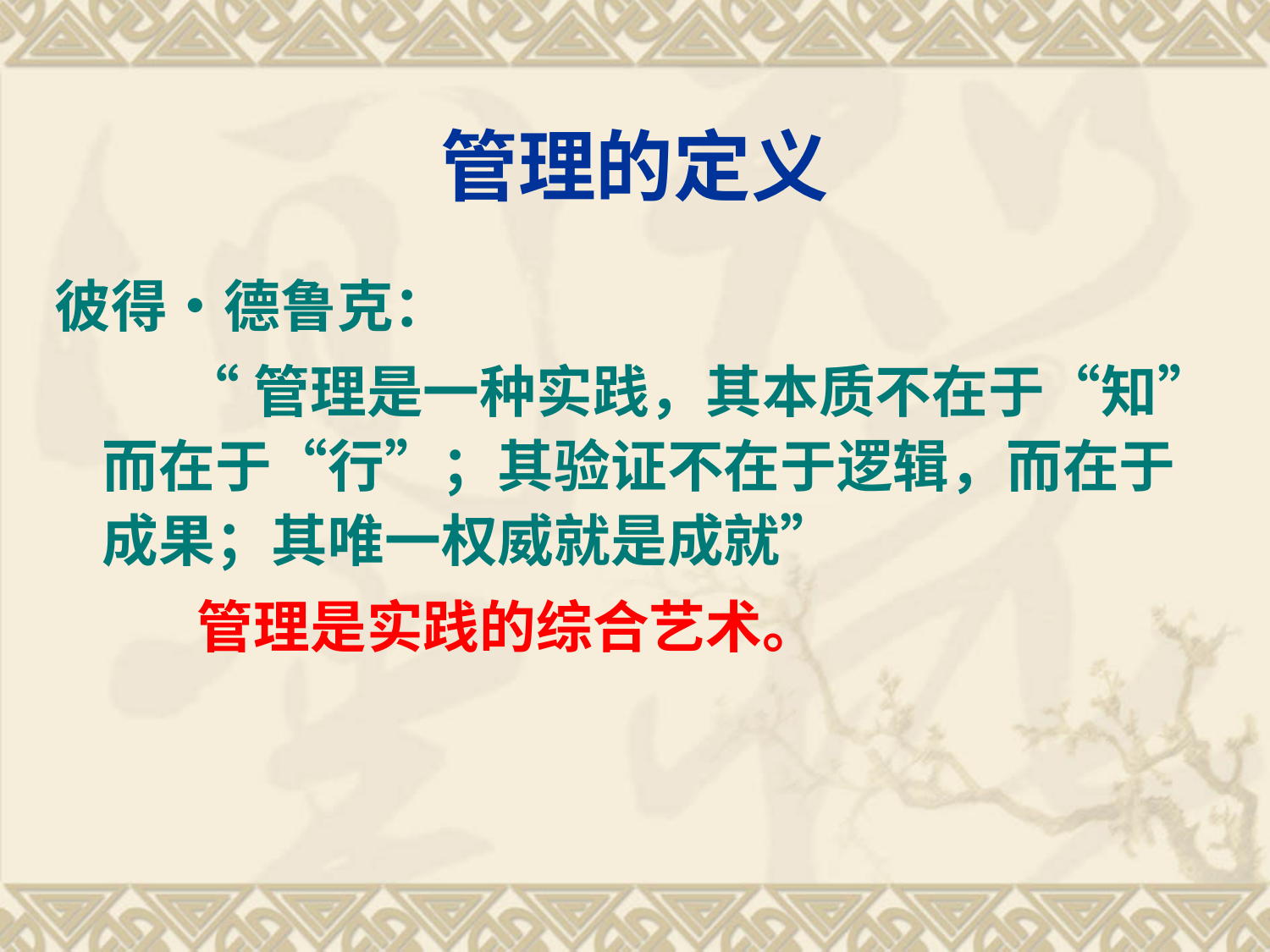

# 管理的定义
彼得•德鲁克：
          “管理是一种实践，其本质不在于“知”而在于“行”；其验证不在于逻辑，而在于成果；其唯一权威就是成就”
          管理是实践的综合艺术。